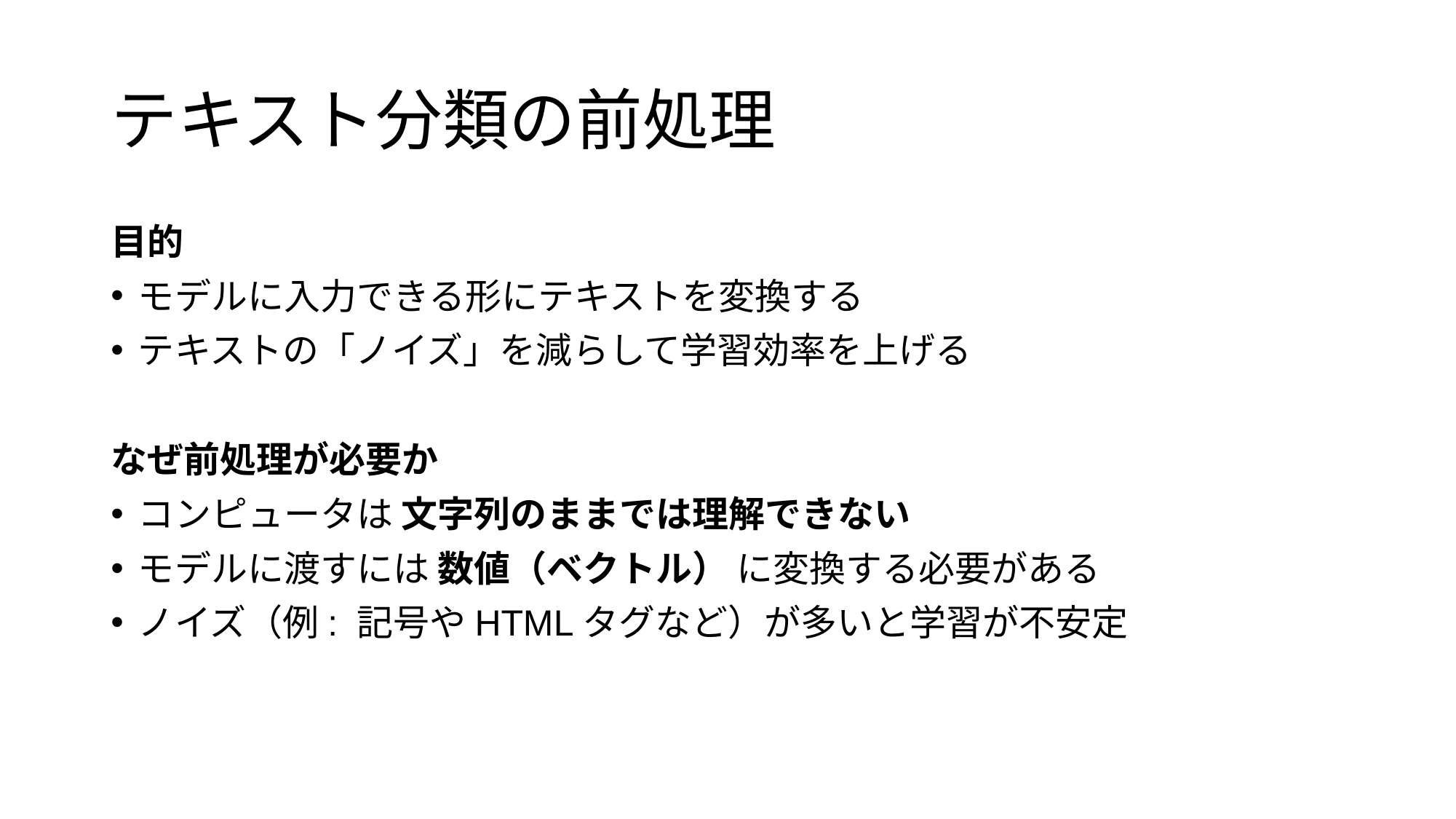

# テキスト分類の前処理
目的
モデルに入力できる形にテキストを変換する
テキストの「ノイズ」を減らして学習効率を上げる

なぜ前処理が必要か
コンピュータは 文字列のままでは理解できない
モデルに渡すには 数値（ベクトル） に変換する必要がある
ノイズ（例: 記号やHTMLタグなど）が多いと学習が不安定